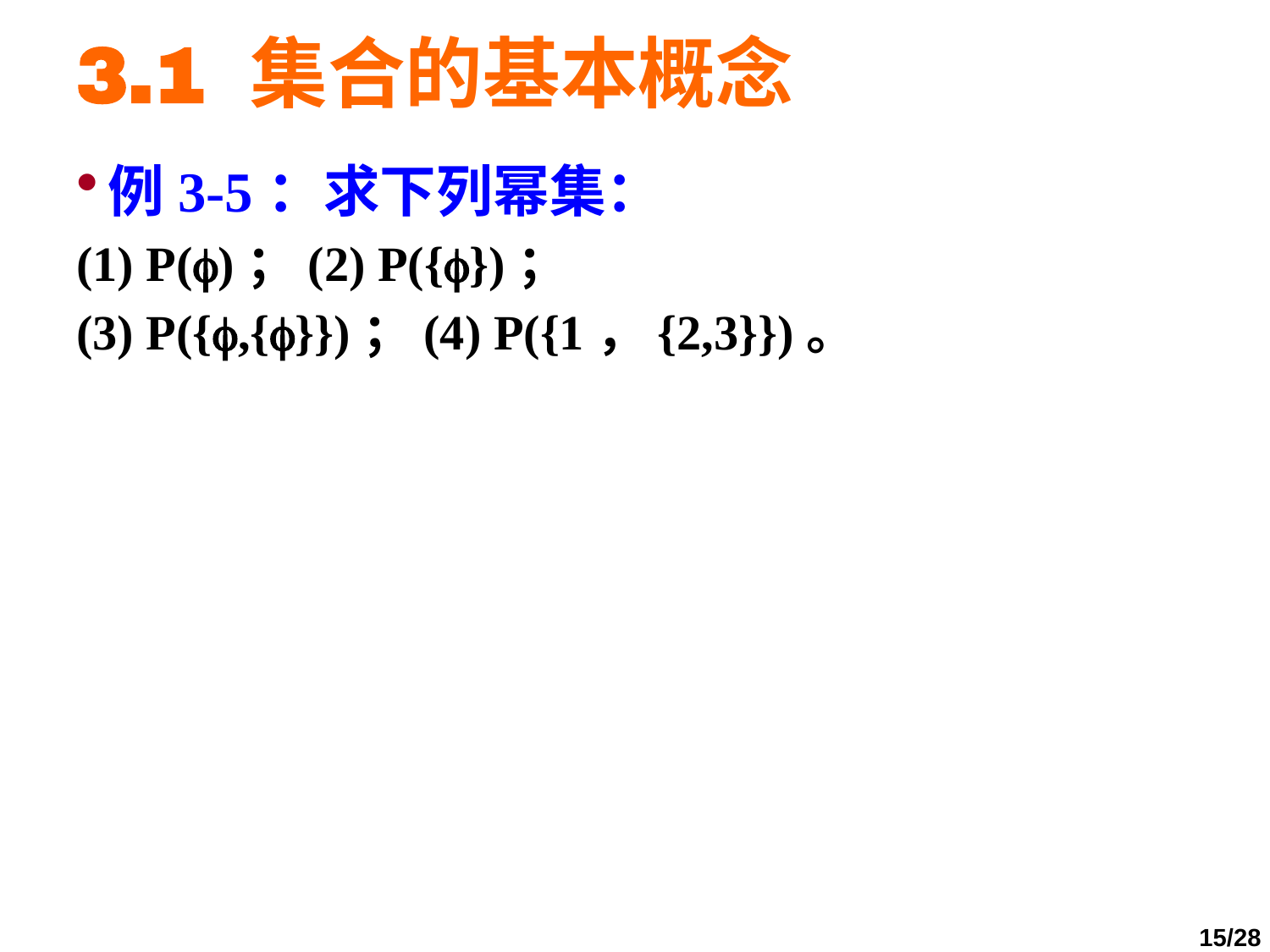

# 3.1 集合的基本概念
例3-5：求下列幂集：
(1) P(φ)；(2) P({φ})；
(3) P({φ,{φ}})；(4) P({1，{2,3}})。